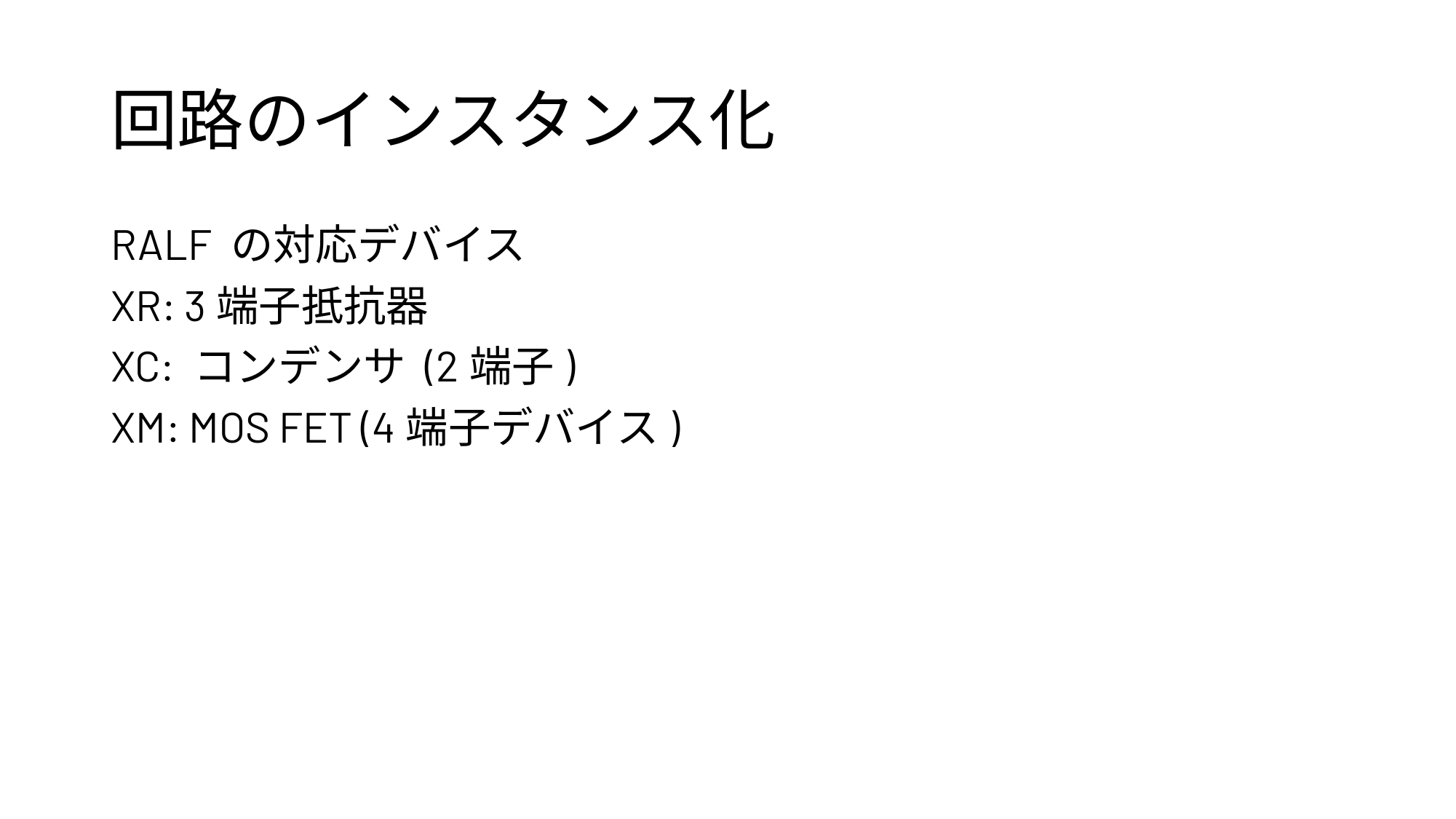

# 回路のインスタンス化
RALF の対応デバイス
XR: 3端子抵抗器
XC: コンデンサ (2端子)
XM: MOS FET (4端子デバイス)